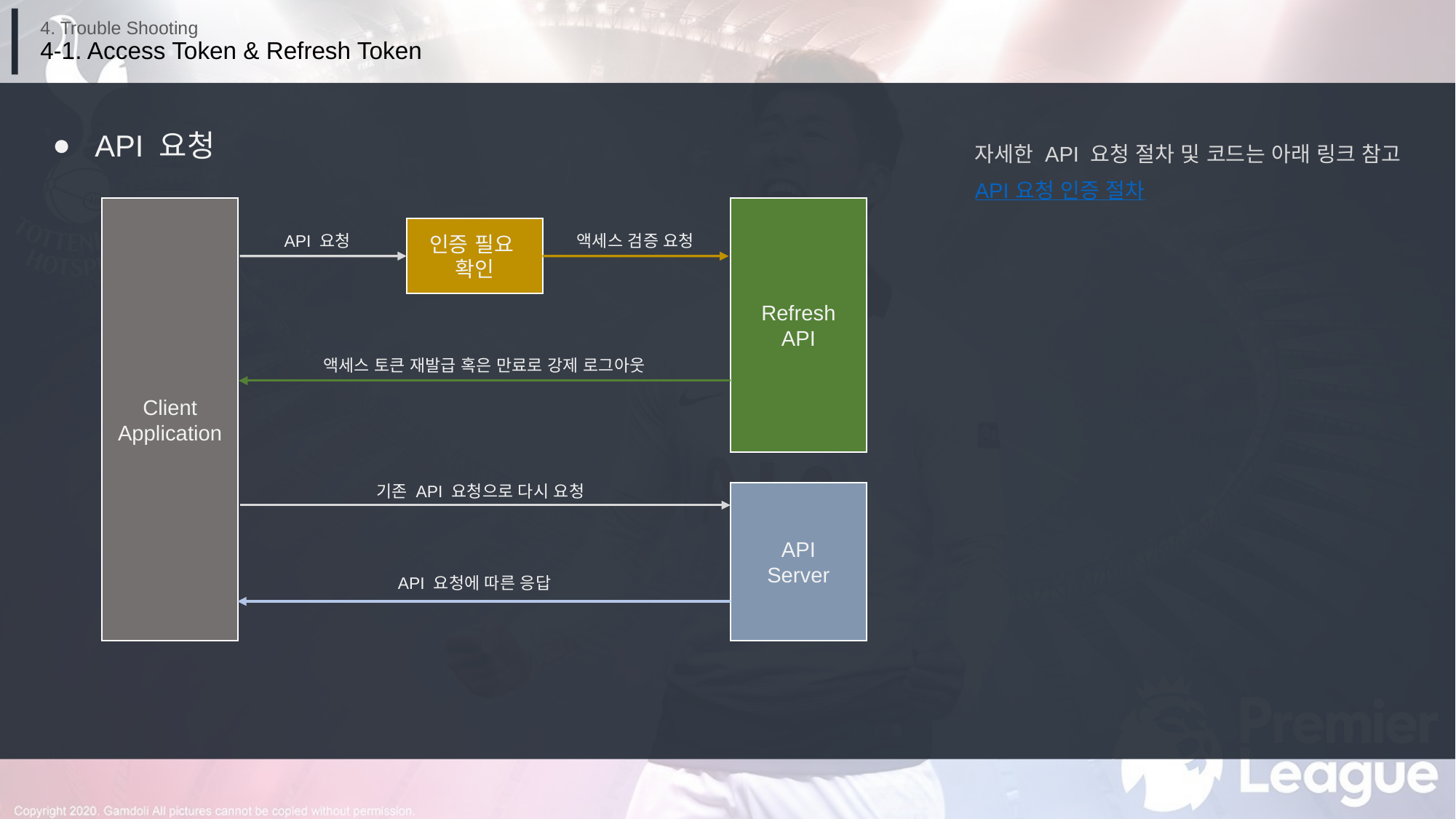

# 4. Trouble Shooting 4-1. Access Token & Refresh Token
API 요청
자세한 API 요청 절차 및 코드는 아래 링크 참고
API 요청 인증 절차
Refresh
API
Client
Application
인증 필요
확인
액세스 검증 요청
API 요청
액세스 토큰 재발급 혹은 만료로 강제 로그아웃
기존 API 요청으로 다시 요청
API
Server
API 요청에 따른 응답